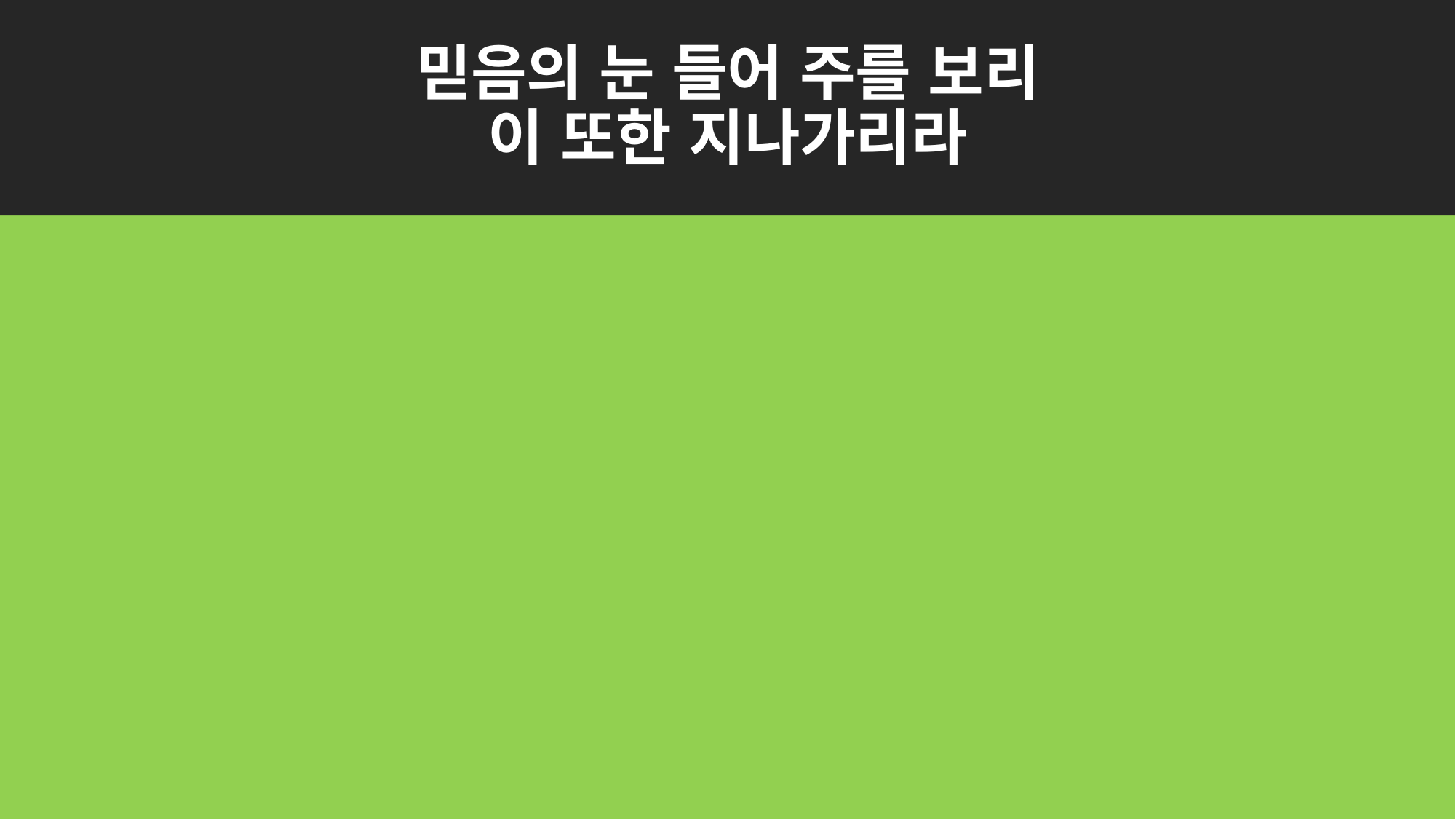

# 믿음의 눈 들어 주를 보리 이 또한 지나가리라